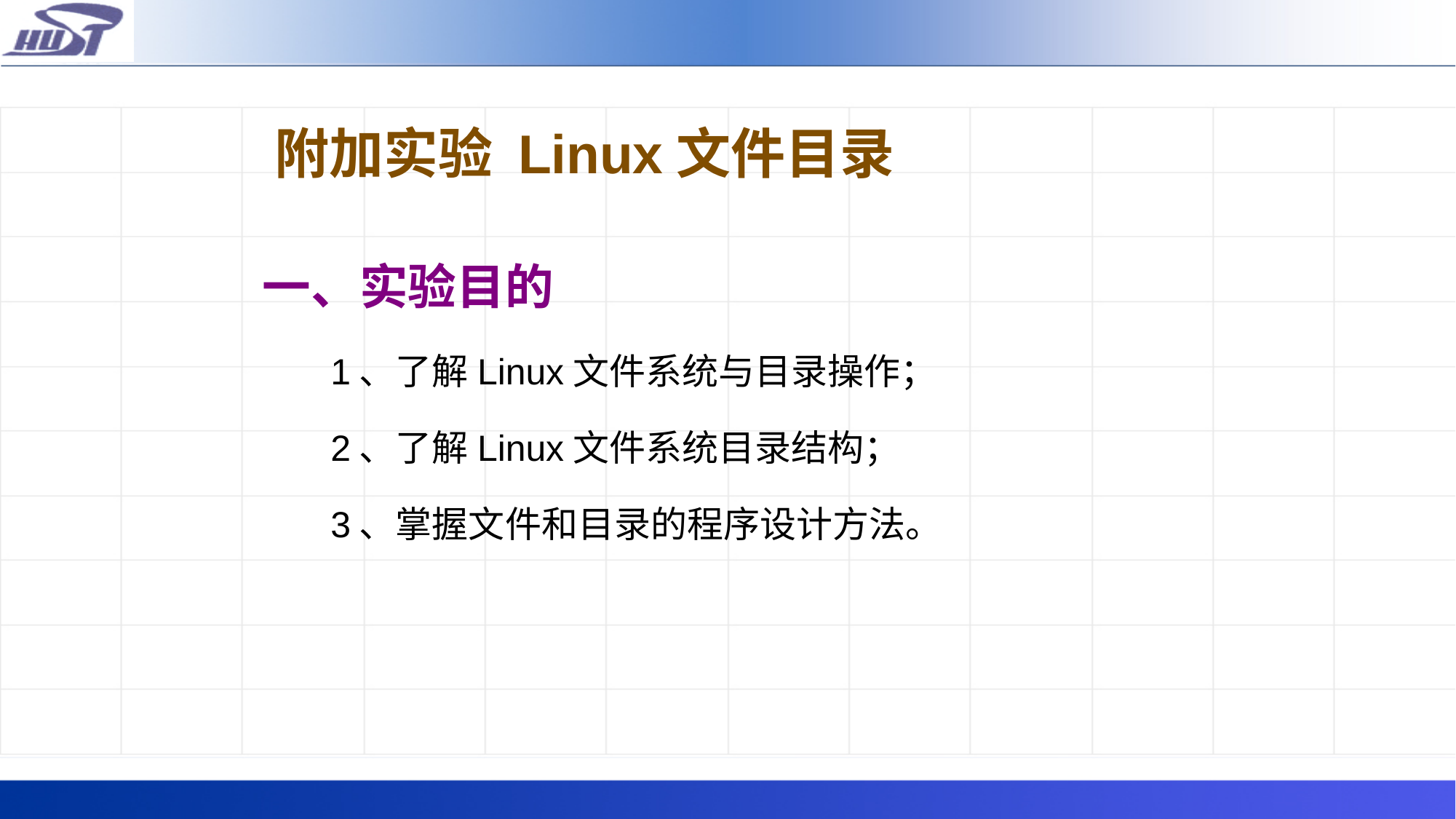

附加实验 Linux文件目录
一、实验目的
	1、了解Linux文件系统与目录操作；
	2、了解Linux文件系统目录结构；
	3、掌握文件和目录的程序设计方法。